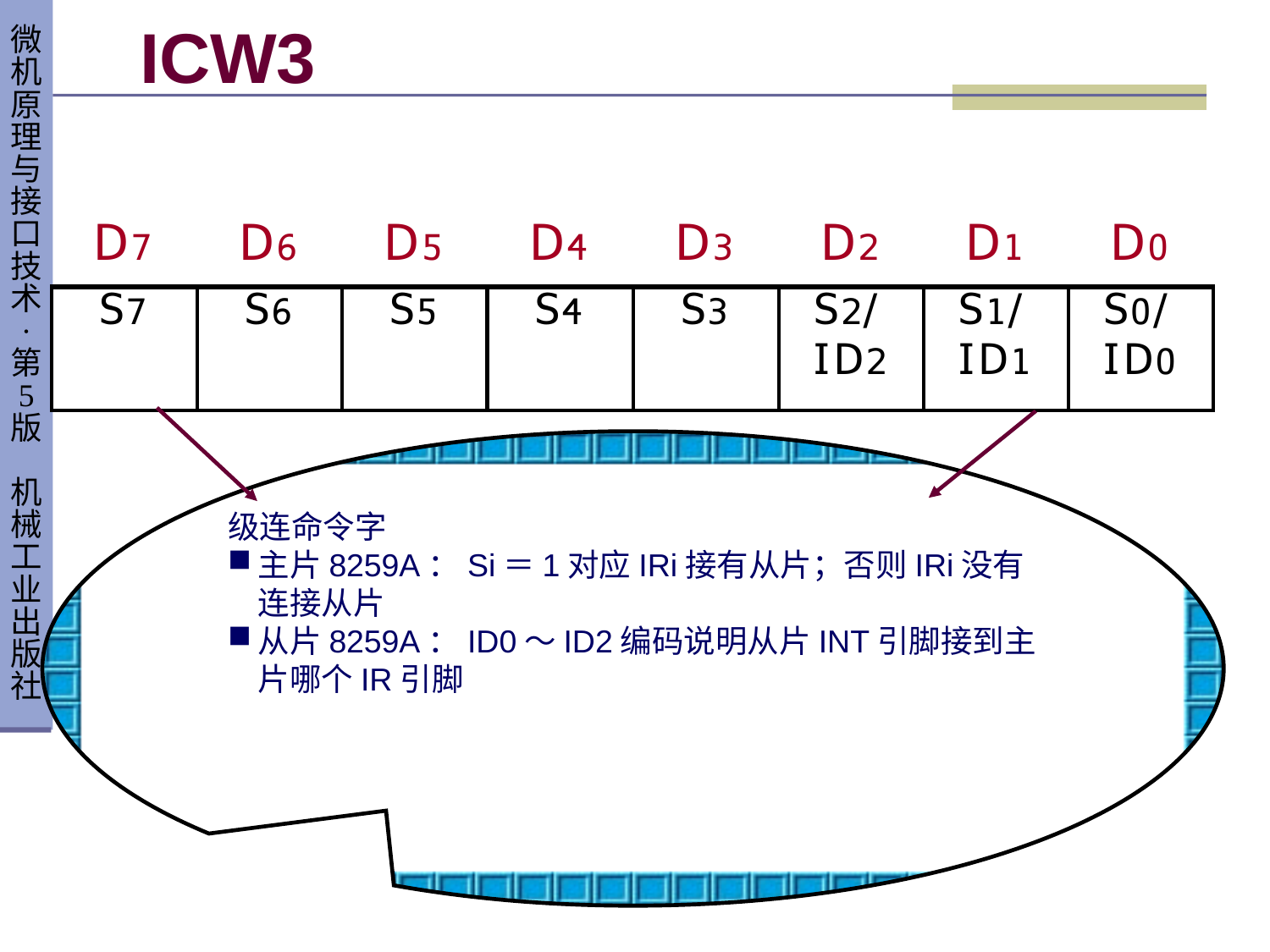

# ICW3
| D7 | D6 | D5 | D4 | D3 | D2 | D1 | D0 |
| --- | --- | --- | --- | --- | --- | --- | --- |
| S7 | S6 | S5 | S4 | S3 | S2/ ID2 | S1/ ID1 | S0/ ID0 |
| --- | --- | --- | --- | --- | --- | --- | --- |

级连命令字
主片8259A：Si＝1对应IRi接有从片；否则IRi没有连接从片
从片8259A：ID0～ID2编码说明从片INT引脚接到主片哪个IR引脚